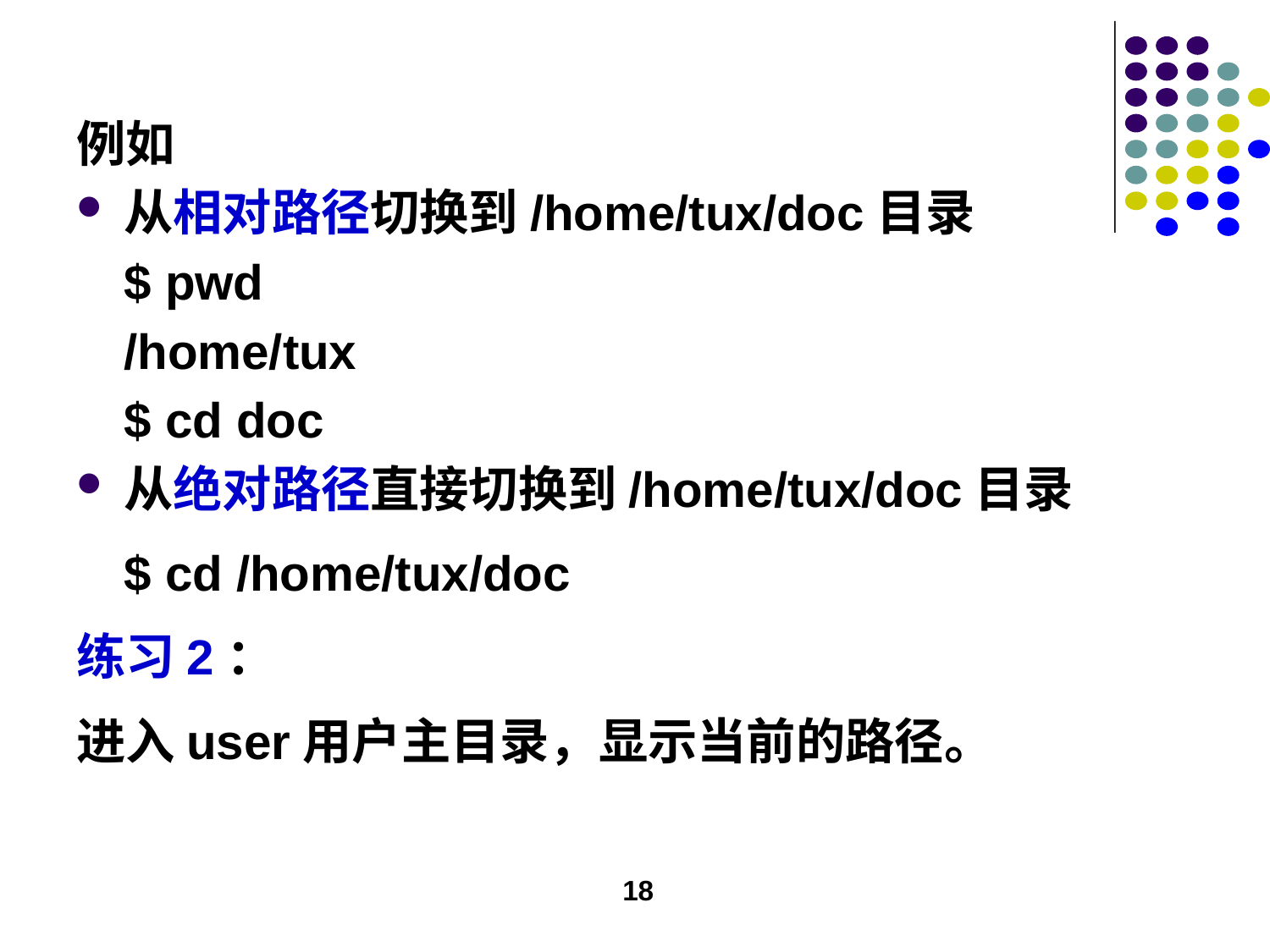

例如
从相对路径切换到/home/tux/doc目录
$ pwd
/home/tux
$ cd doc
从绝对路径直接切换到/home/tux/doc目录
$ cd /home/tux/doc
练习2：
进入user用户主目录，显示当前的路径。

18